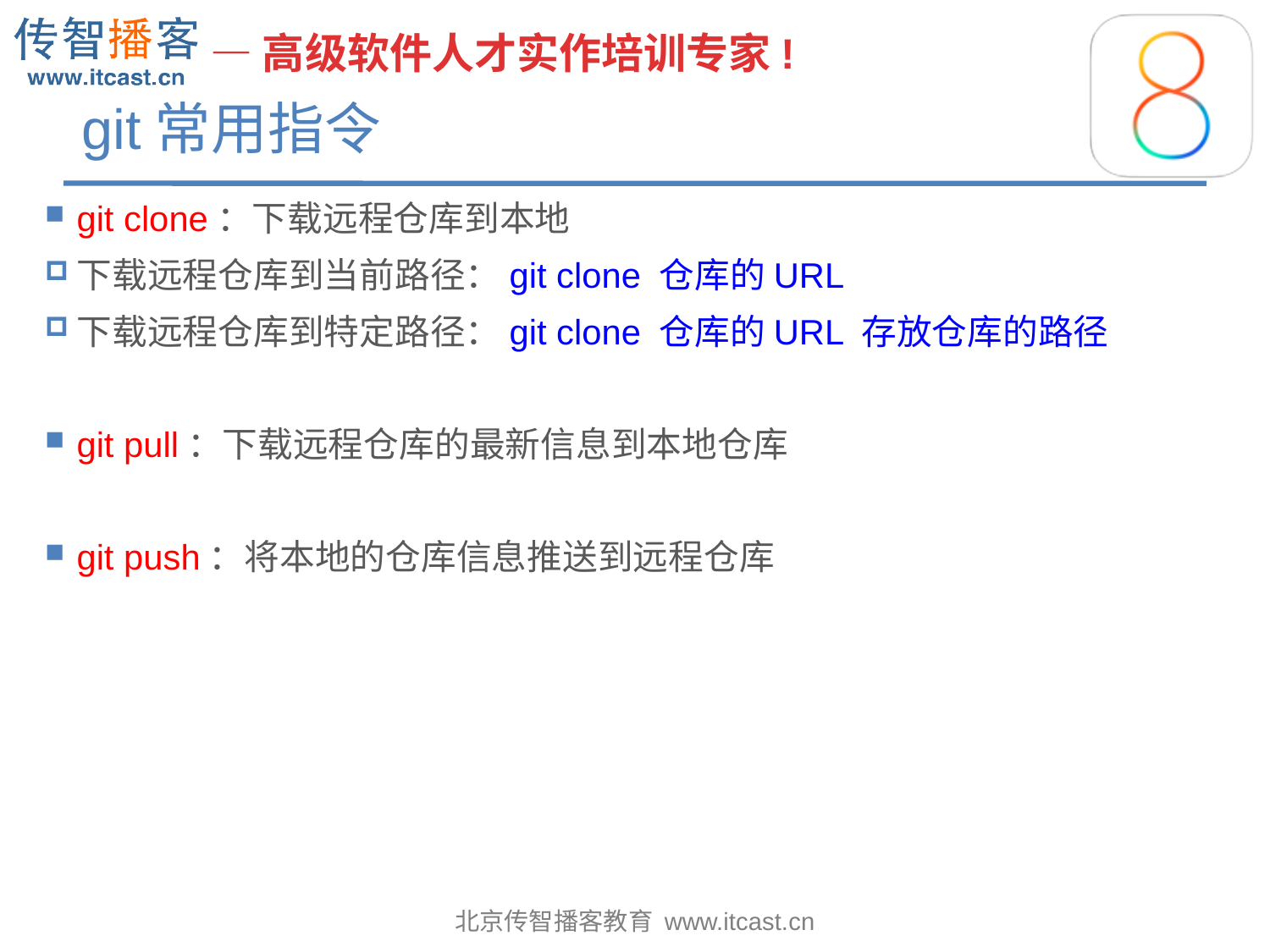

# git常用指令
git clone：下载远程仓库到本地
下载远程仓库到当前路径：git clone 仓库的URL
下载远程仓库到特定路径：git clone 仓库的URL 存放仓库的路径

git pull：下载远程仓库的最新信息到本地仓库

git push：将本地的仓库信息推送到远程仓库